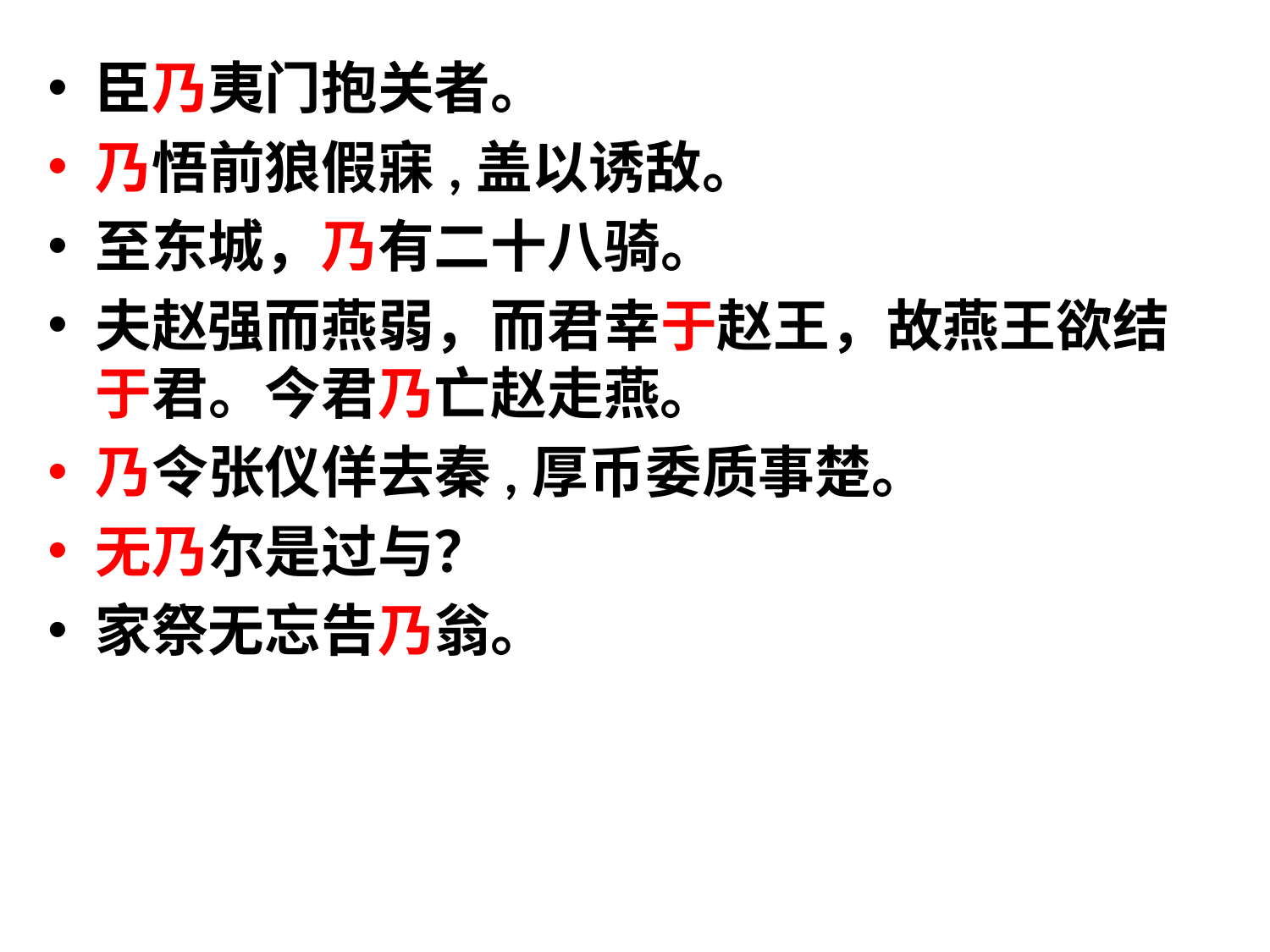

臣乃夷门抱关者。
乃悟前狼假寐,盖以诱敌。
至东城，乃有二十八骑。
夫赵强而燕弱，而君幸于赵王，故燕王欲结于君。今君乃亡赵走燕。
乃令张仪佯去秦,厚币委质事楚。
无乃尔是过与？
家祭无忘告乃翁。